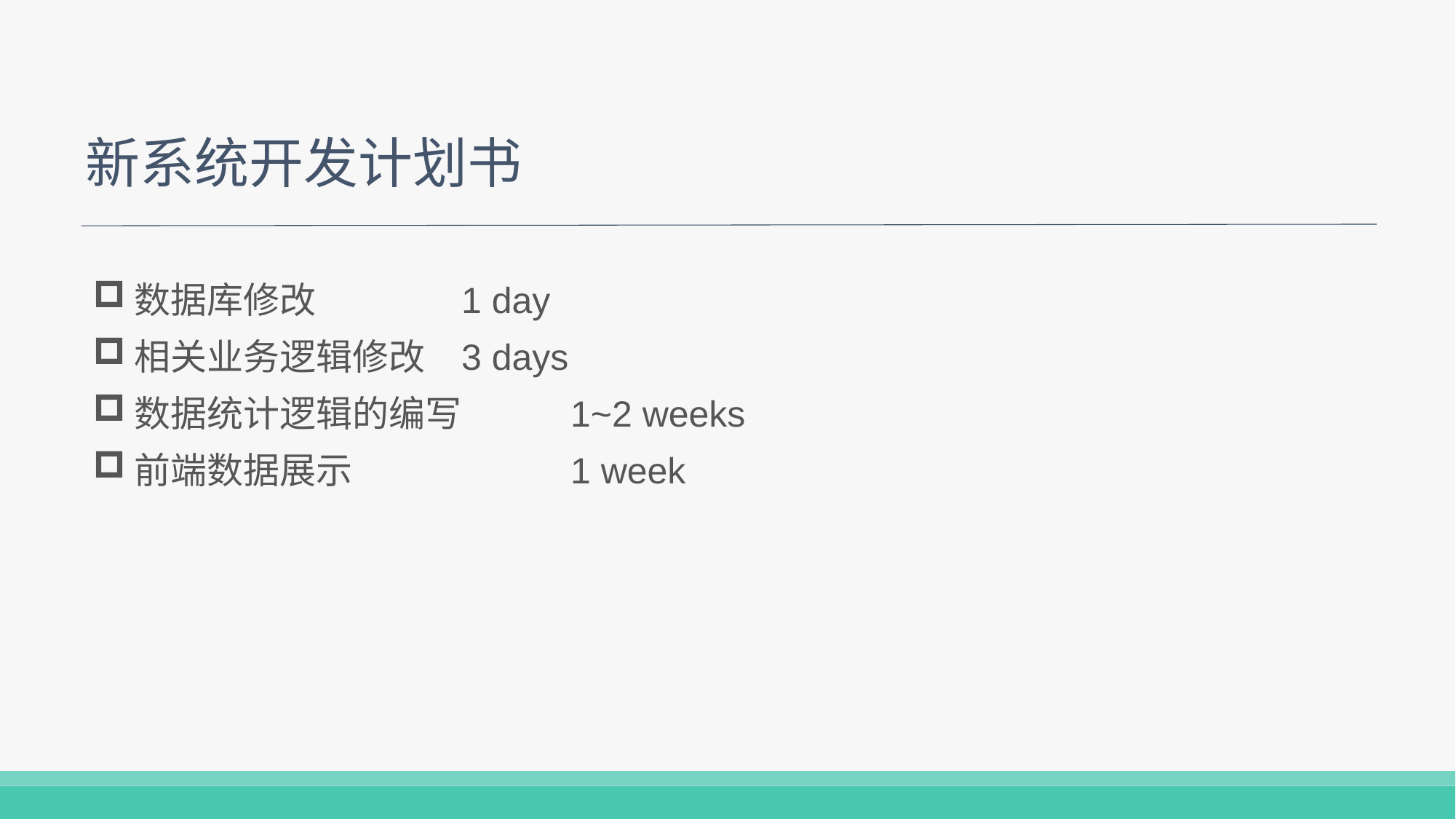

新系统开发计划书
数据库修改		1 day
相关业务逻辑修改	3 days
数据统计逻辑的编写	1~2 weeks
前端数据展示		1 week